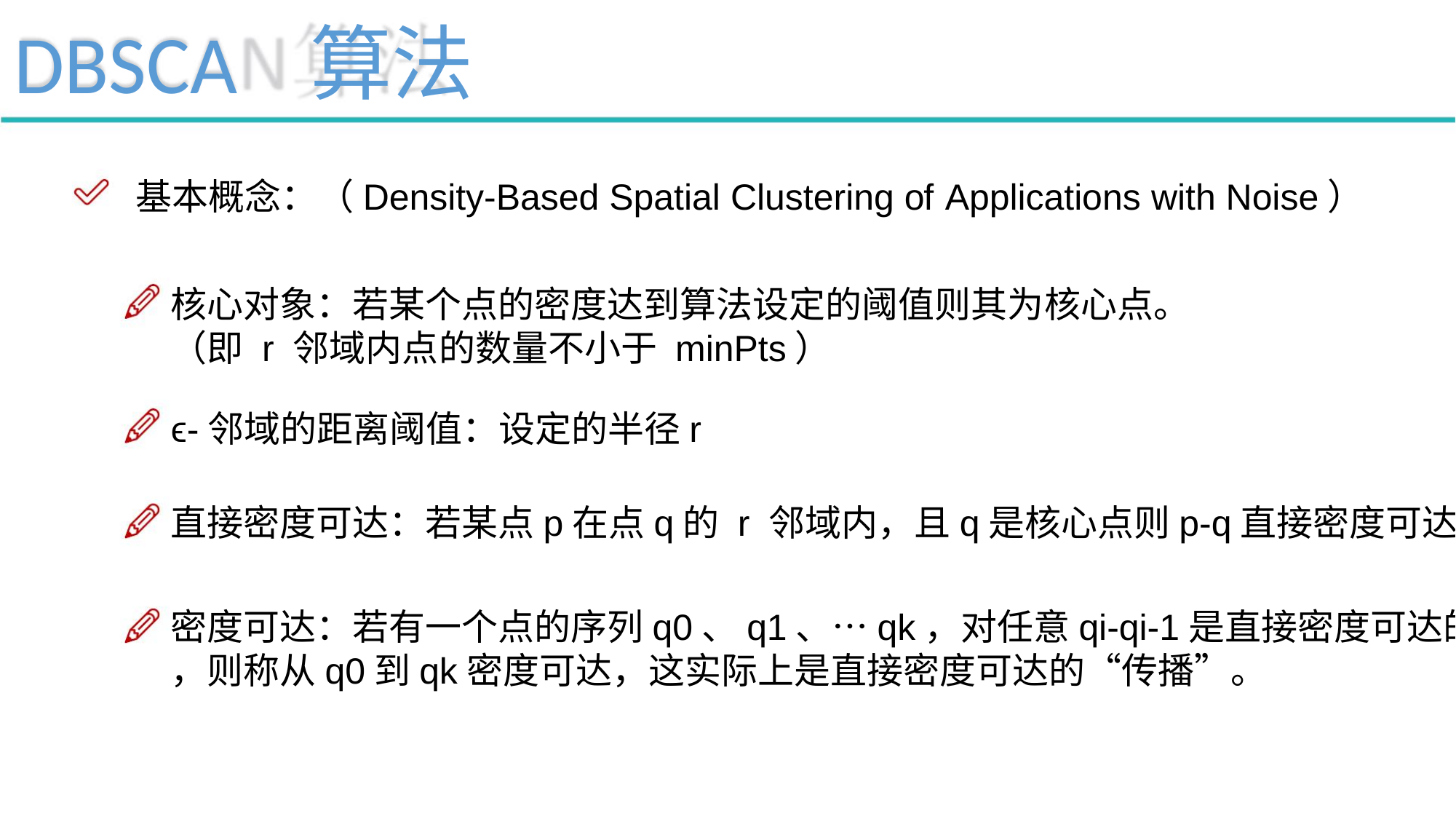

DBSCA 算法
基本概念：（Density-Based Spatial Clustering of Applications with Noise）
核心对象：若某个点的密度达到算法设定的阈值则其为核心点。
（即 r 邻域内点的数量不小于 minPts）
ϵ-邻域的距离阈值：设定的半径r
直接密度可达：若某点p在点q的 r 邻域内，且q是核心点则p-q直接密度可达。
密度可达：若有一个点的序列q0、q1、…qk，对任意qi-qi-1是直接密度可达的
，则称从q0到qk密度可达，这实际上是直接密度可达的“传播”。